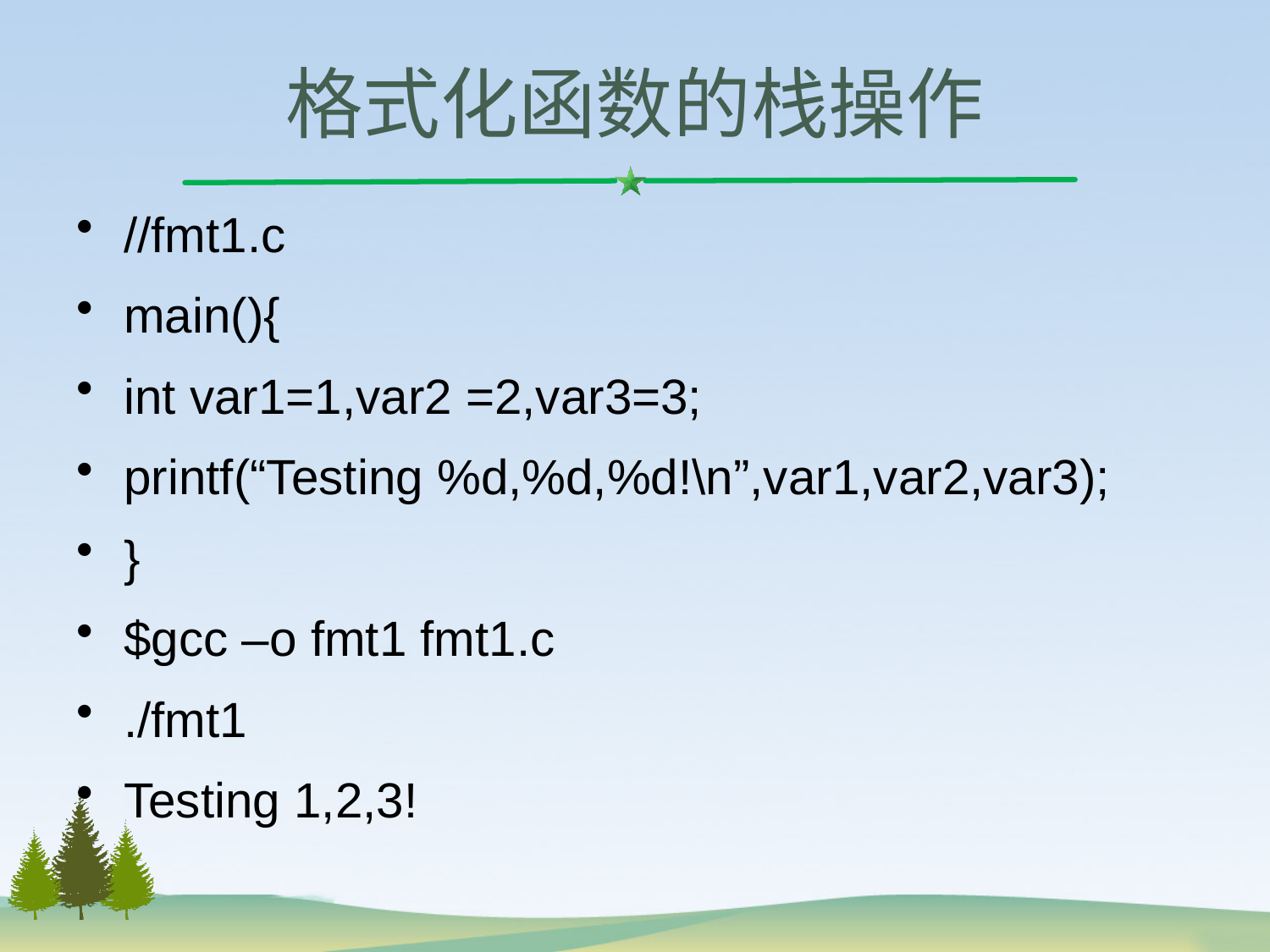

# 格式化函数的栈操作
//fmt1.c
main(){
int var1=1,var2 =2,var3=3;
printf(“Testing %d,%d,%d!\n”,var1,var2,var3);
}
$gcc –o fmt1 fmt1.c
./fmt1
Testing 1,2,3!
6